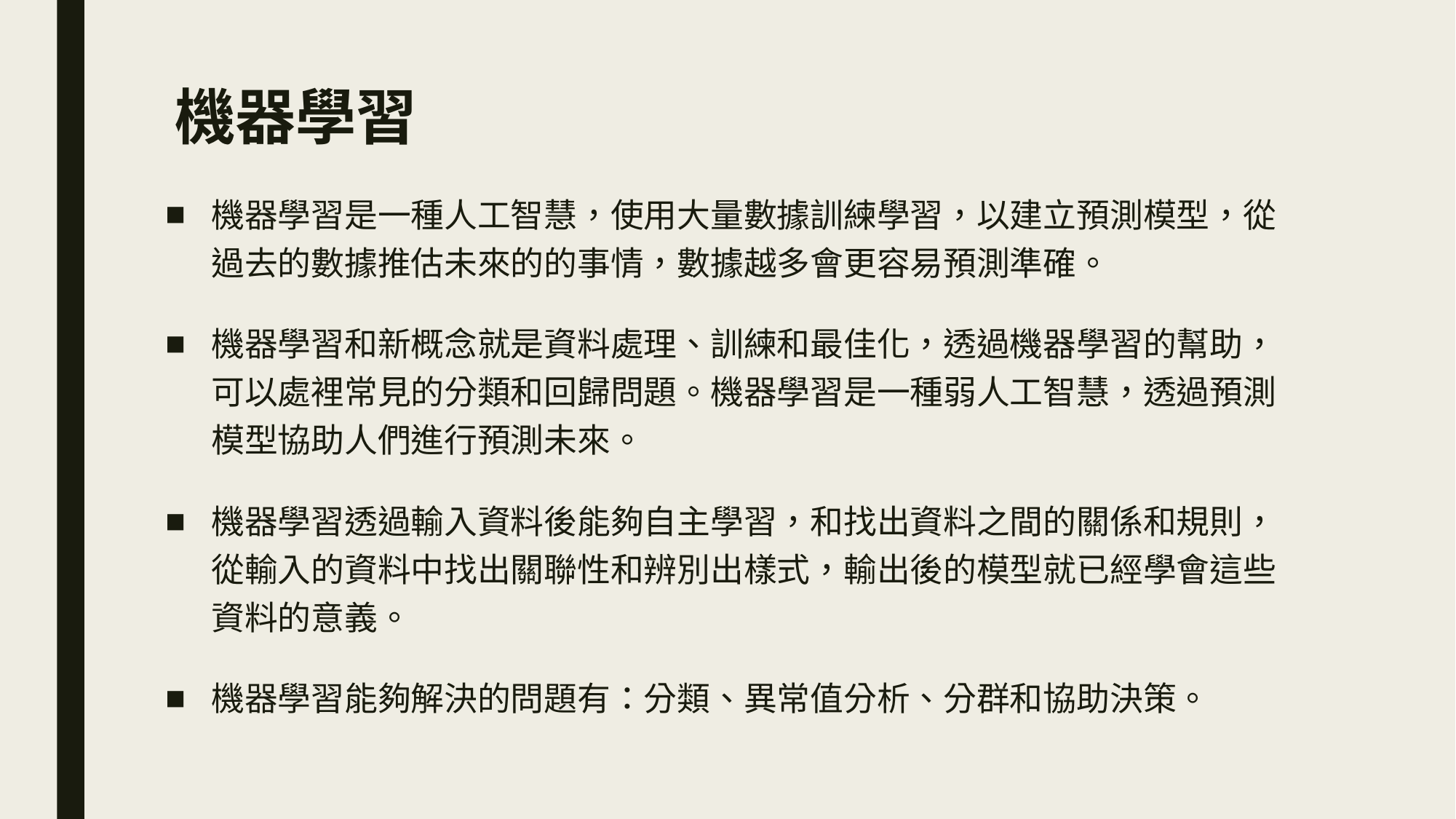

# 機器學習
機器學習是一種人工智慧，使用大量數據訓練學習，以建立預測模型，從過去的數據推估未來的的事情，數據越多會更容易預測準確。
機器學習和新概念就是資料處理、訓練和最佳化，透過機器學習的幫助，可以處裡常見的分類和回歸問題。機器學習是一種弱人工智慧，透過預測模型協助人們進行預測未來。
機器學習透過輸入資料後能夠自主學習，和找出資料之間的關係和規則，從輸入的資料中找出關聯性和辨別出樣式，輸出後的模型就已經學會這些資料的意義。
機器學習能夠解決的問題有：分類、異常值分析、分群和協助決策。